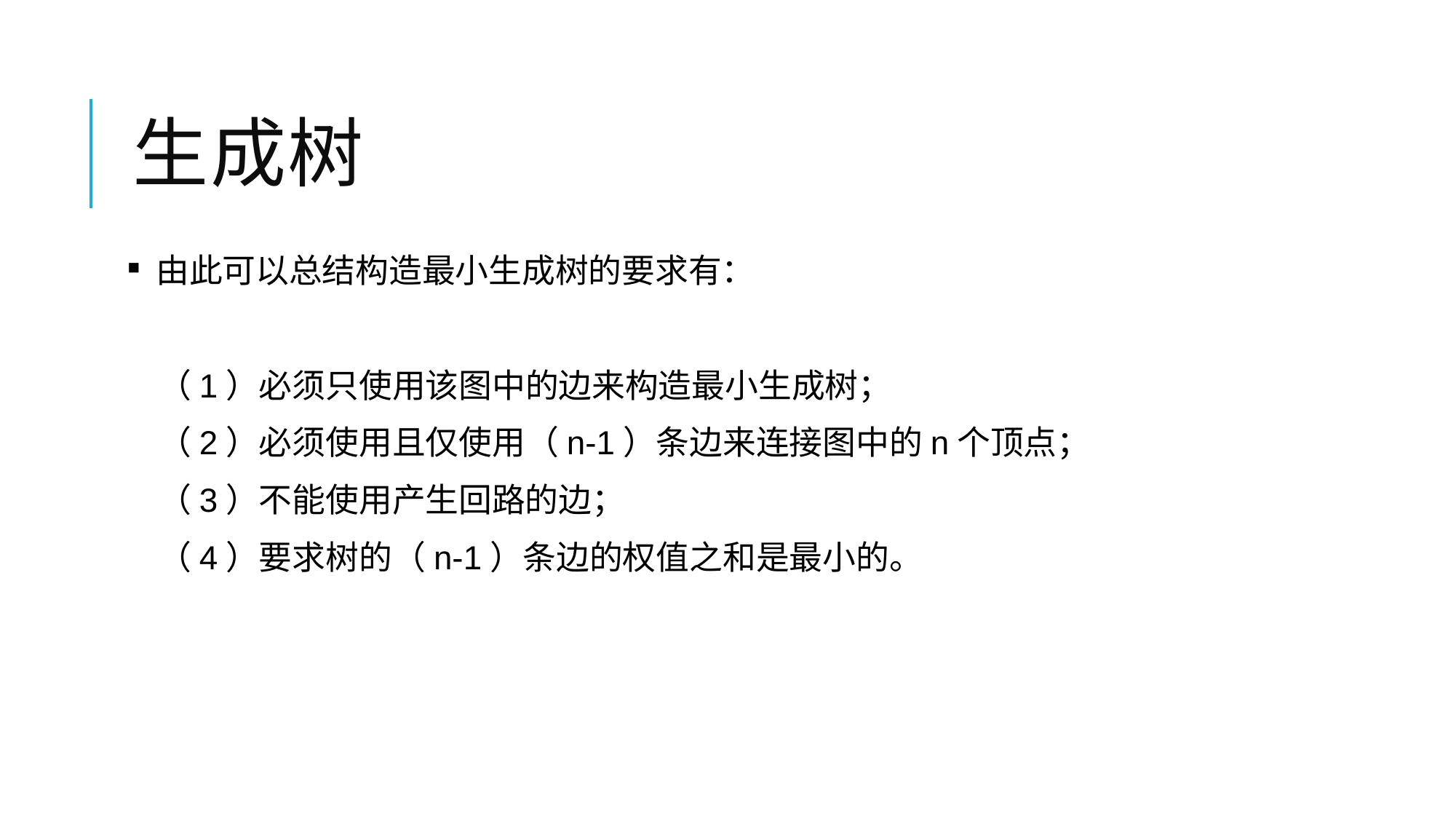

# 生成树
 由此可以总结构造最小生成树的要求有：

   （1）必须只使用该图中的边来构造最小生成树；
   （2）必须使用且仅使用（n-1）条边来连接图中的n个顶点；
   （3）不能使用产生回路的边；
   （4）要求树的（n-1）条边的权值之和是最小的。